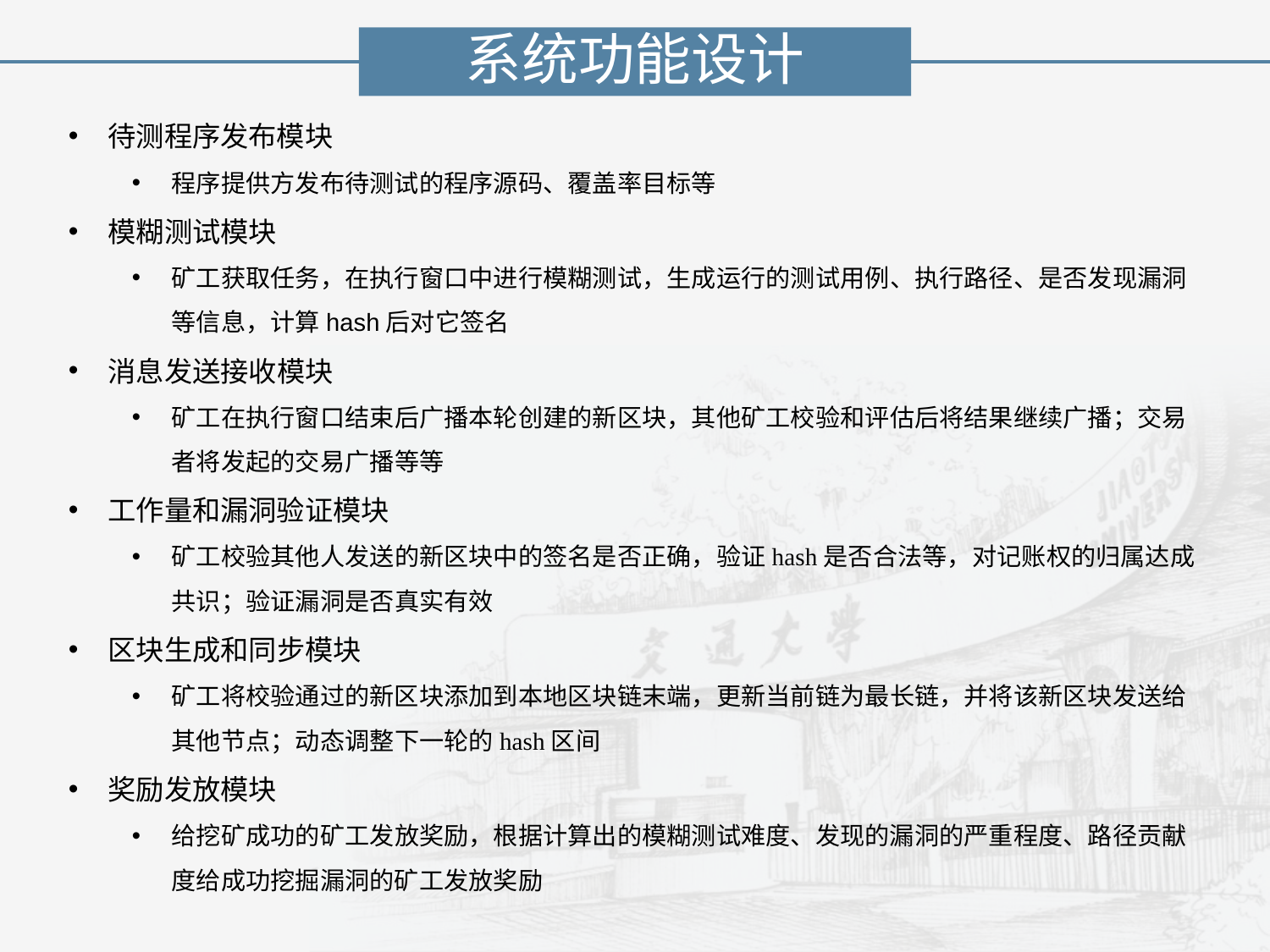

系统功能设计
待测程序发布模块
程序提供方发布待测试的程序源码、覆盖率目标等
模糊测试模块
矿工获取任务，在执行窗口中进行模糊测试，生成运行的测试用例、执行路径、是否发现漏洞等信息，计算hash后对它签名
消息发送接收模块
矿工在执行窗口结束后广播本轮创建的新区块，其他矿工校验和评估后将结果继续广播；交易者将发起的交易广播等等
工作量和漏洞验证模块
矿工校验其他人发送的新区块中的签名是否正确，验证hash是否合法等，对记账权的归属达成共识；验证漏洞是否真实有效
区块生成和同步模块
矿工将校验通过的新区块添加到本地区块链末端，更新当前链为最长链，并将该新区块发送给其他节点；动态调整下一轮的hash区间
奖励发放模块
给挖矿成功的矿工发放奖励，根据计算出的模糊测试难度、发现的漏洞的严重程度、路径贡献度给成功挖掘漏洞的矿工发放奖励